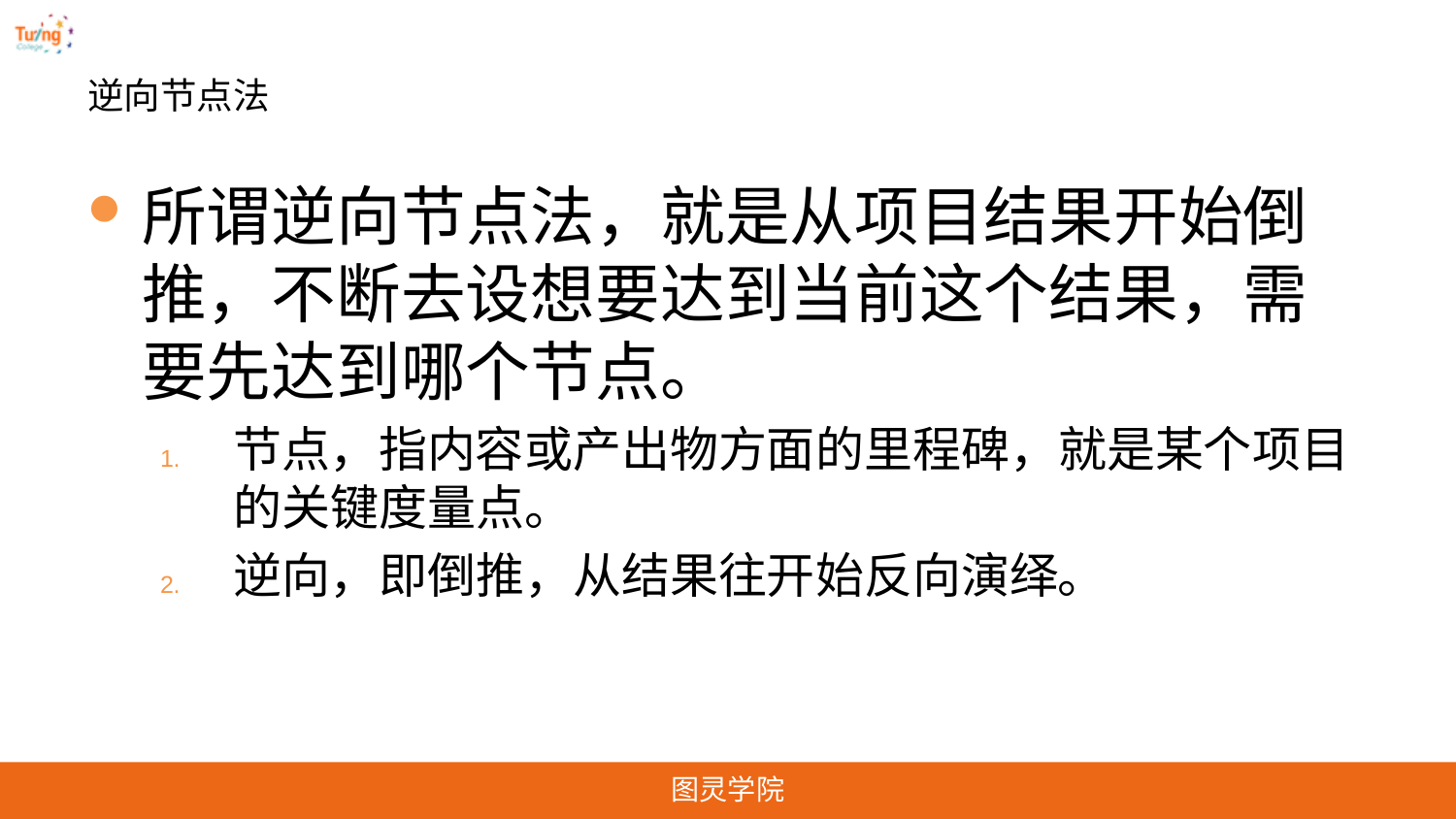

# 逆向节点法
所谓逆向节点法，就是从项目结果开始倒推，不断去设想要达到当前这个结果，需要先达到哪个节点。
节点，指内容或产出物方面的里程碑，就是某个项目的关键度量点。
逆向，即倒推，从结果往开始反向演绎。
图灵学院